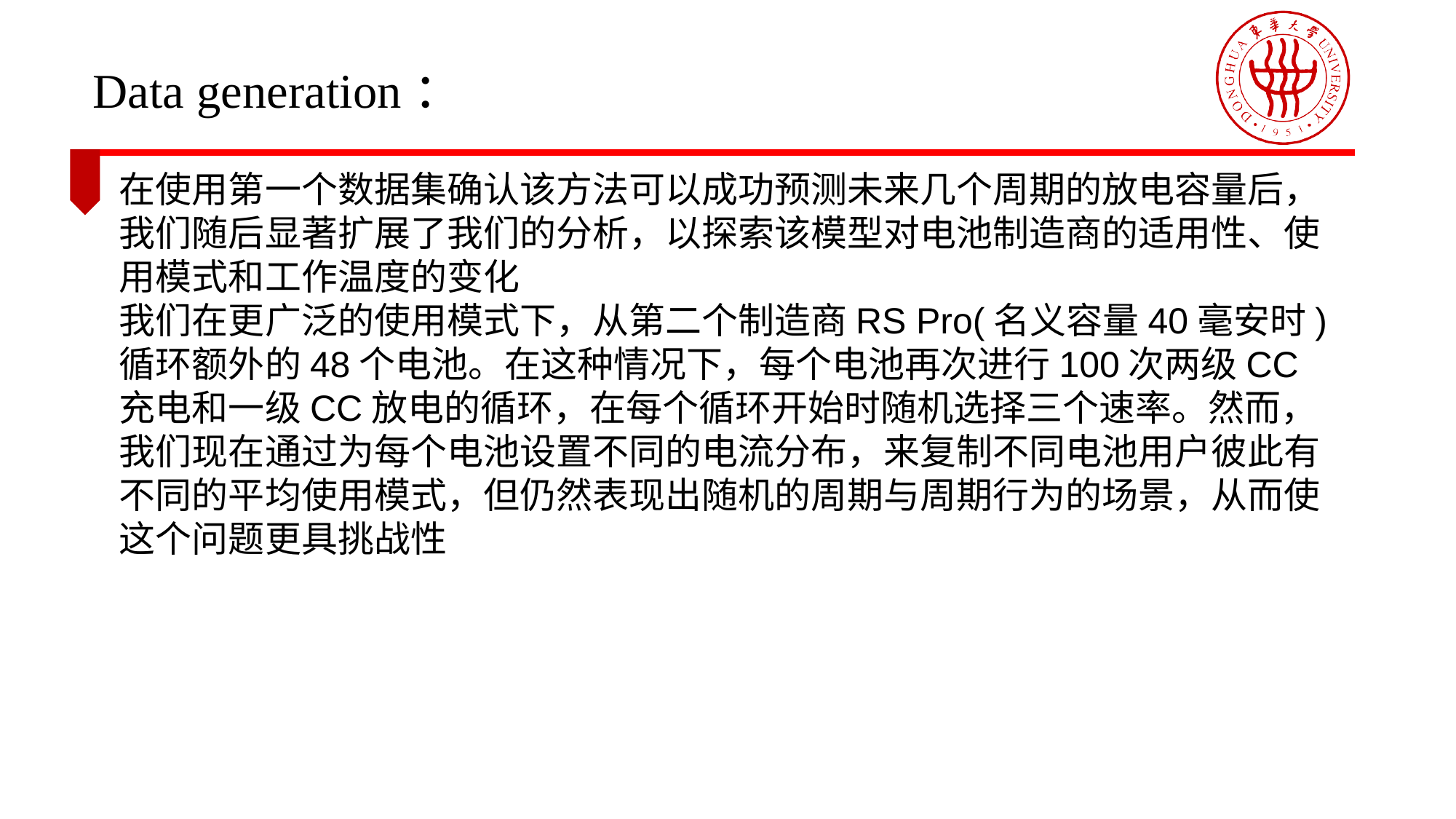

Data generation：
在使用第一个数据集确认该方法可以成功预测未来几个周期的放电容量后，我们随后显著扩展了我们的分析，以探索该模型对电池制造商的适用性、使用模式和工作温度的变化
我们在更广泛的使用模式下，从第二个制造商RS Pro(名义容量40毫安时)循环额外的48个电池。在这种情况下，每个电池再次进行100次两级CC充电和一级CC放电的循环，在每个循环开始时随机选择三个速率。然而，我们现在通过为每个电池设置不同的电流分布，来复制不同电池用户彼此有不同的平均使用模式，但仍然表现出随机的周期与周期行为的场景，从而使这个问题更具挑战性